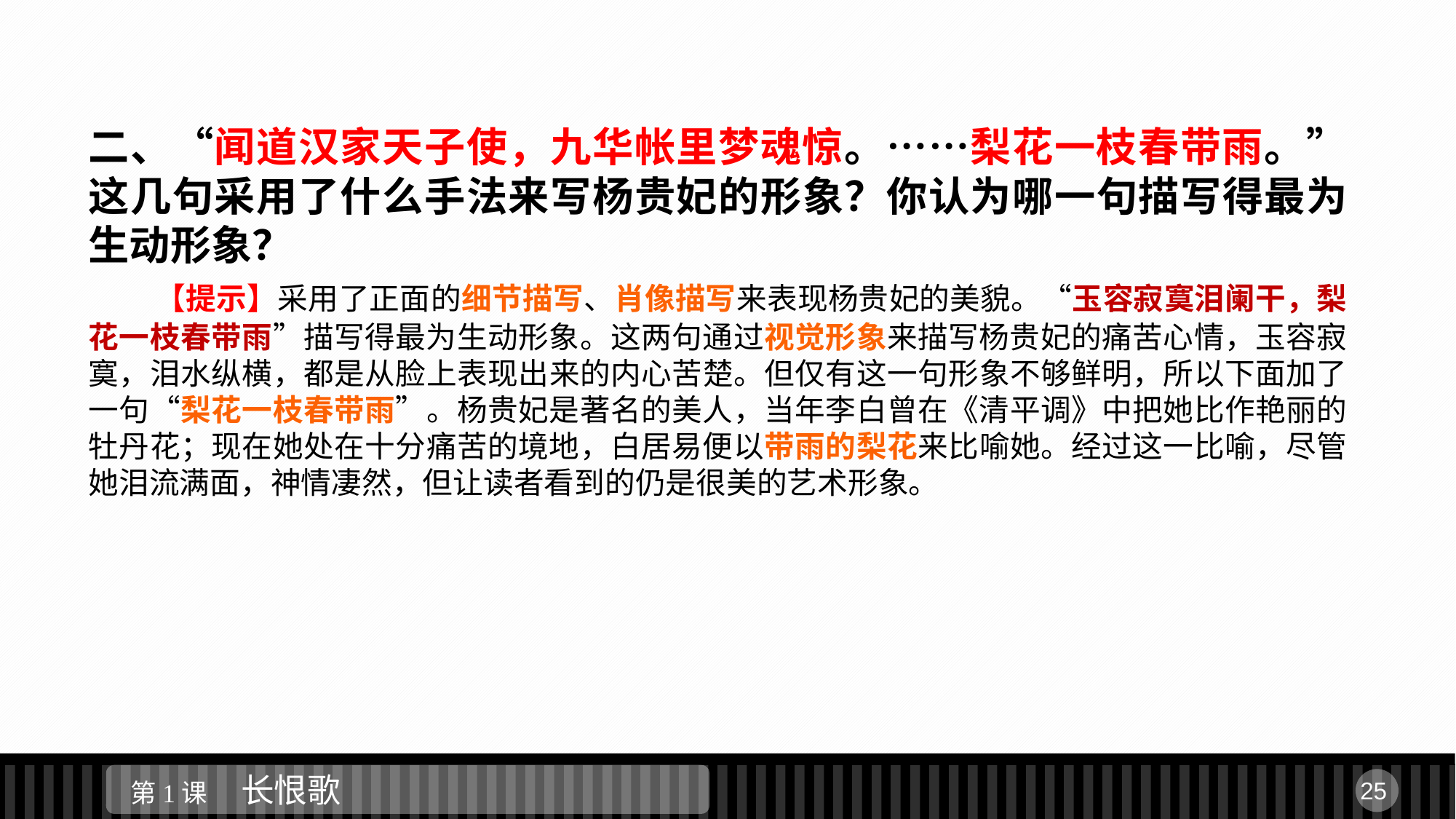

二、“闻道汉家天子使，九华帐里梦魂惊。……梨花一枝春带雨。”这几句采用了什么手法来写杨贵妃的形象？你认为哪一句描写得最为生动形象？
      【提示】采用了正面的细节描写、肖像描写来表现杨贵妃的美貌。“玉容寂寞泪阑干，梨花一枝春带雨”描写得最为生动形象。这两句通过视觉形象来描写杨贵妃的痛苦心情，玉容寂寞，泪水纵横，都是从脸上表现出来的内心苦楚。但仅有这一句形象不够鲜明，所以下面加了一句“梨花一枝春带雨”。杨贵妃是著名的美人，当年李白曾在《清平调》中把她比作艳丽的牡丹花；现在她处在十分痛苦的境地，白居易便以带雨的梨花来比喻她。经过这一比喻，尽管她泪流满面，神情凄然，但让读者看到的仍是很美的艺术形象。